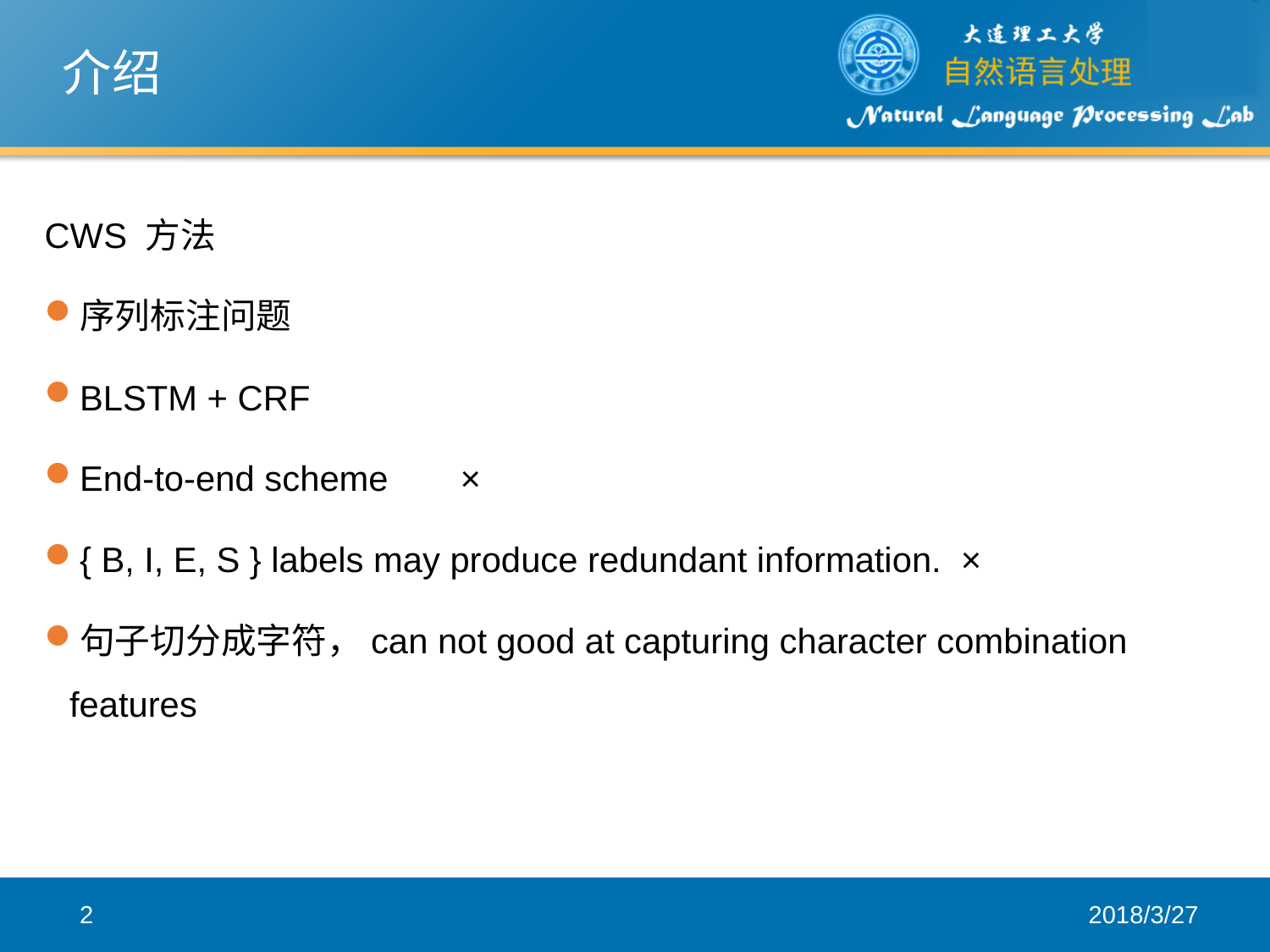

# 介绍

CWS 方法
序列标注问题
BLSTM + CRF
End-to-end scheme	 ×
{ B, I, E, S } labels may produce redundant information.  ×
句子切分成字符，can not good at capturing character combination features

2
2018/3/27